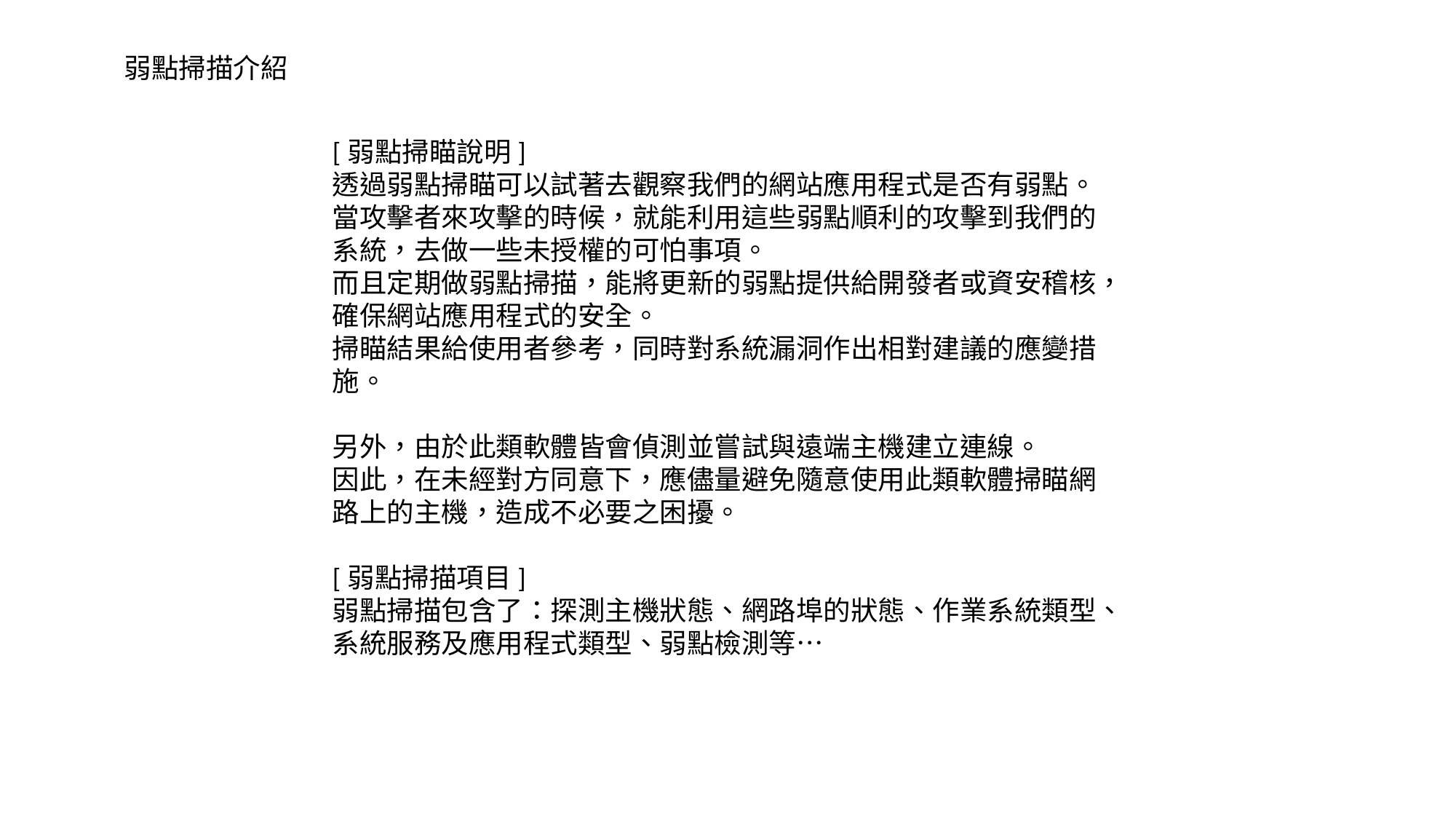

弱點掃描介紹
[弱點掃瞄說明]
透過弱點掃瞄可以試著去觀察我們的網站應用程式是否有弱點。
當攻擊者來攻擊的時候，就能利用這些弱點順利的攻擊到我們的系統，去做一些未授權的可怕事項。
而且定期做弱點掃描，能將更新的弱點提供給開發者或資安稽核，確保網站應用程式的安全。
掃瞄結果給使用者參考，同時對系統漏洞作出相對建議的應變措施。

另外，由於此類軟體皆會偵測並嘗試與遠端主機建立連線。
因此，在未經對方同意下，應儘量避免隨意使用此類軟體掃瞄網路上的主機，造成不必要之困擾。

[弱點掃描項目]
弱點掃描包含了：探測主機狀態、網路埠的狀態、作業系統類型、系統服務及應用程式類型、弱點檢測等…